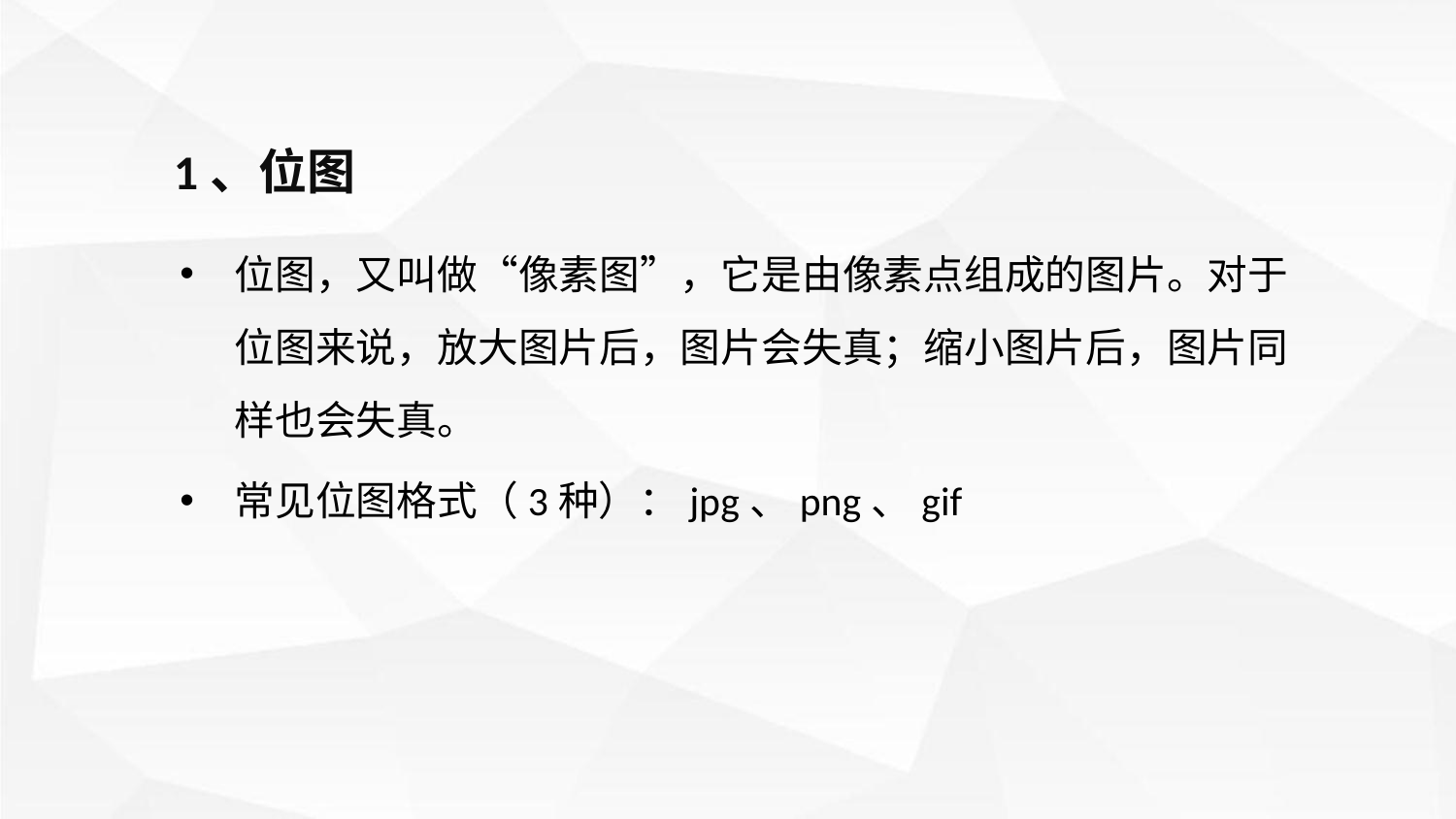

1、位图
位图，又叫做“像素图”，它是由像素点组成的图片。对于位图来说，放大图片后，图片会失真；缩小图片后，图片同样也会失真。
常见位图格式（3种）：jpg、png、gif